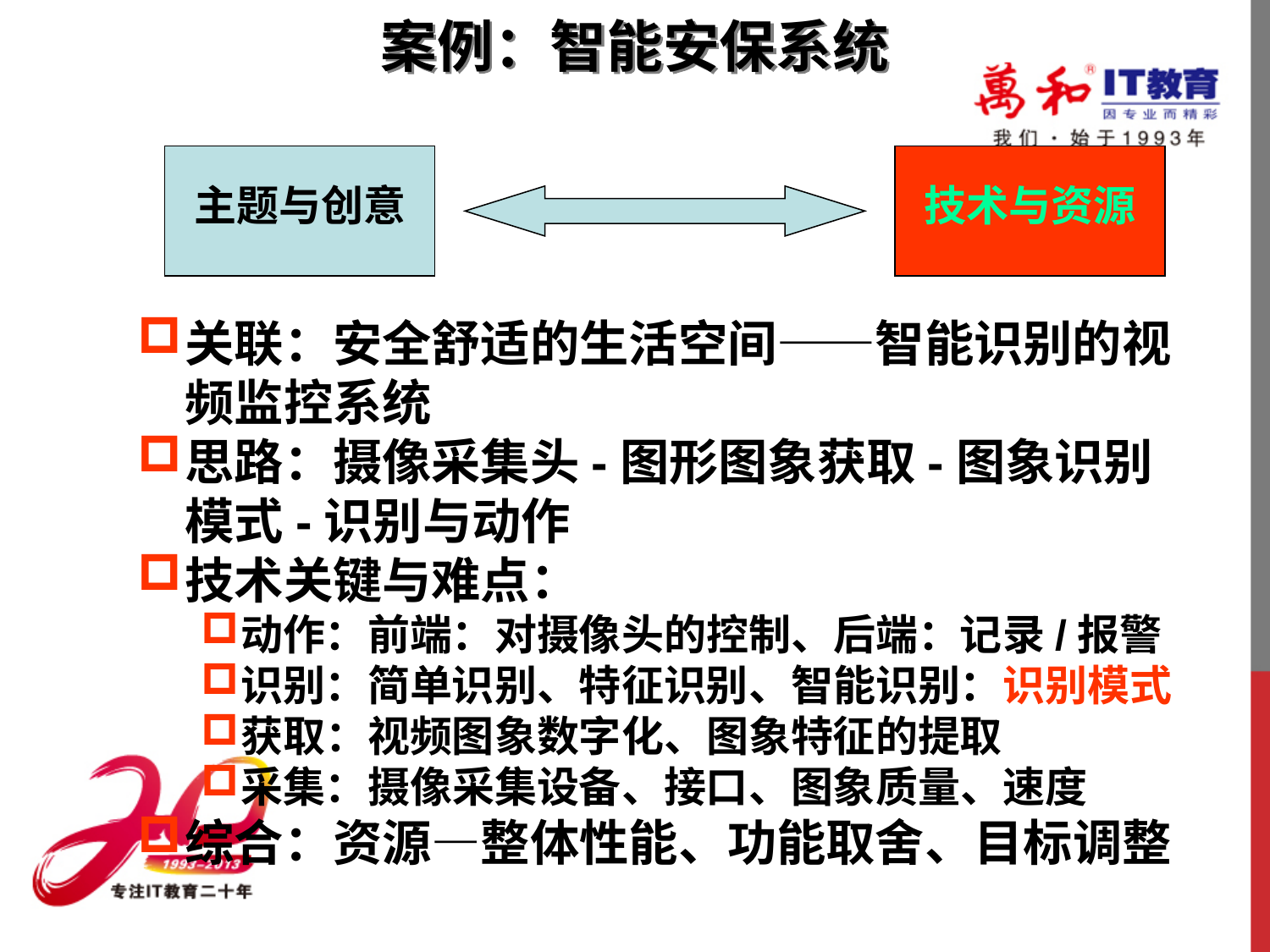

案例：智能安保系统

主题与创意

技术与资源

关联：安全舒适的生活空间——智能识别的视频监控系统
思路：摄像采集头-图形图象获取-图象识别模式-识别与动作
技术关键与难点：
动作：前端：对摄像头的控制、后端：记录/报警
识别：简单识别、特征识别、智能识别：识别模式
获取：视频图象数字化、图象特征的提取
采集：摄像采集设备、接口、图象质量、速度
综合：资源—整体性能、功能取舍、目标调整